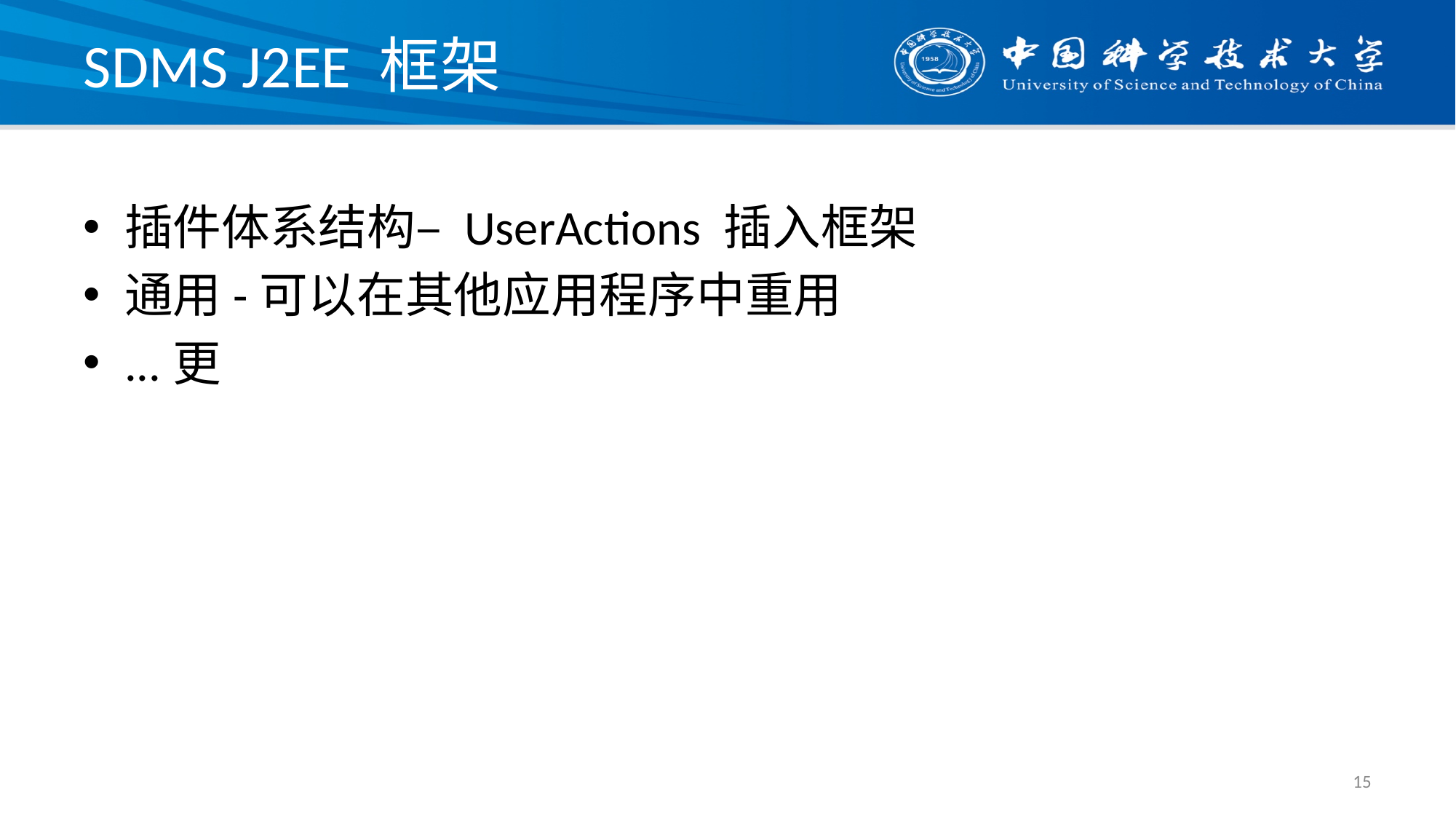

# SDMS J2EE 框架
插件体系结构– UserActions 插入框架
通用-可以在其他应用程序中重用
...更

15